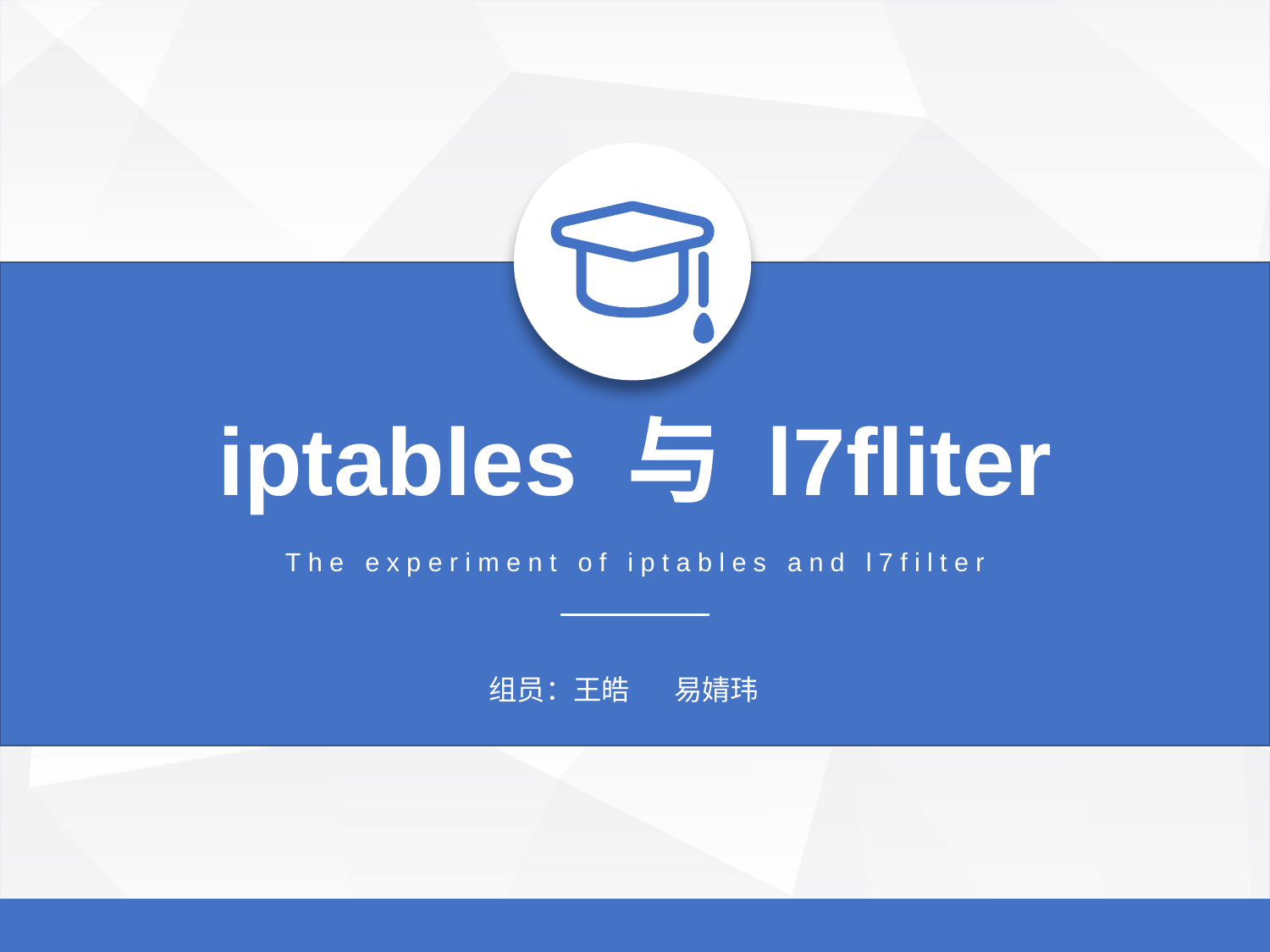

iptables 与 l7fliter
The experiment of iptables and l7filter
组员：王皓       易婧玮